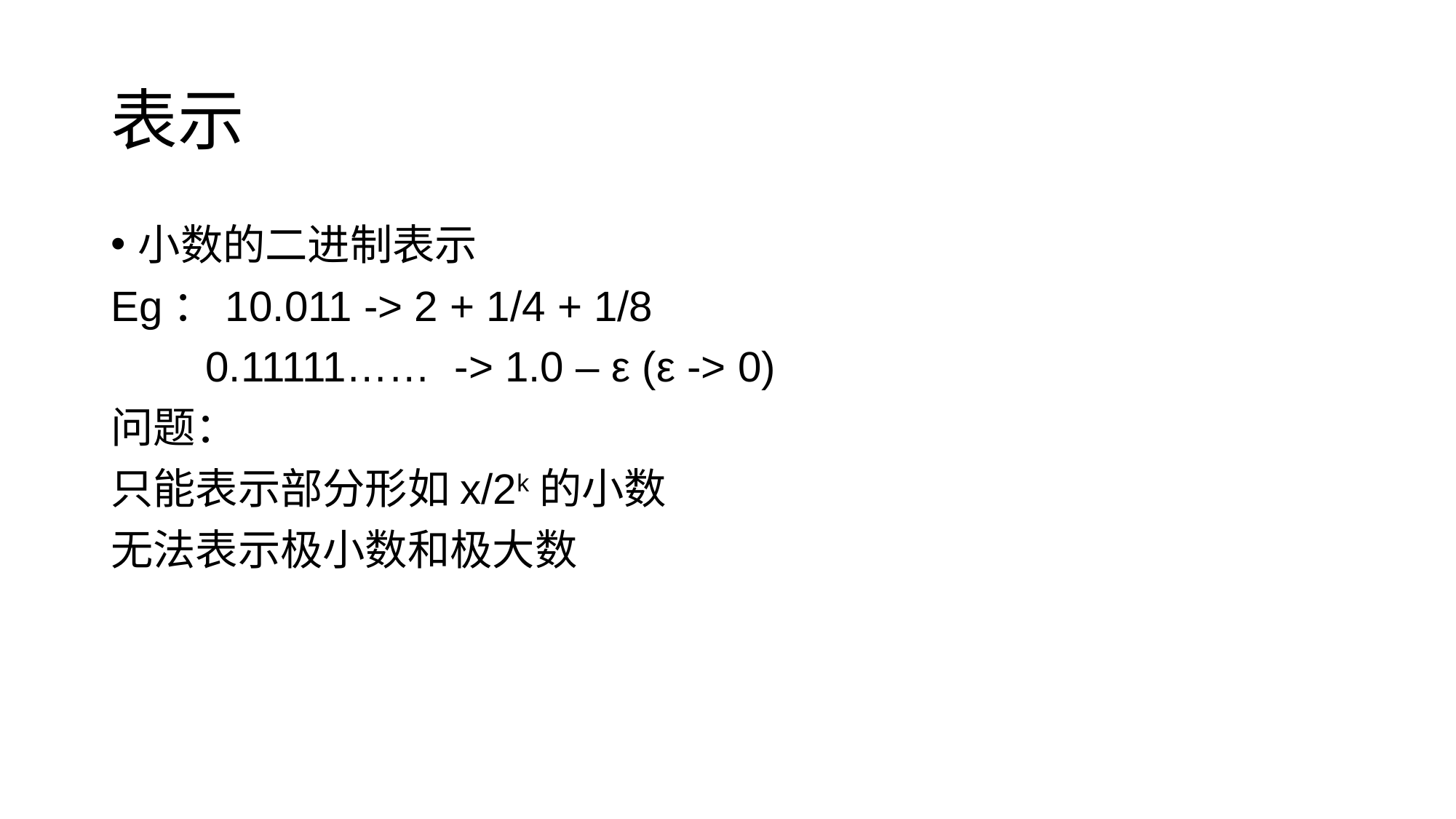

# 表示
小数的二进制表示
Eg：10.011 -> 2 + 1/4 + 1/8
        0.11111……  -> 1.0 – ε (ε -> 0)
问题：
只能表示部分形如x/2k的小数
无法表示极小数和极大数